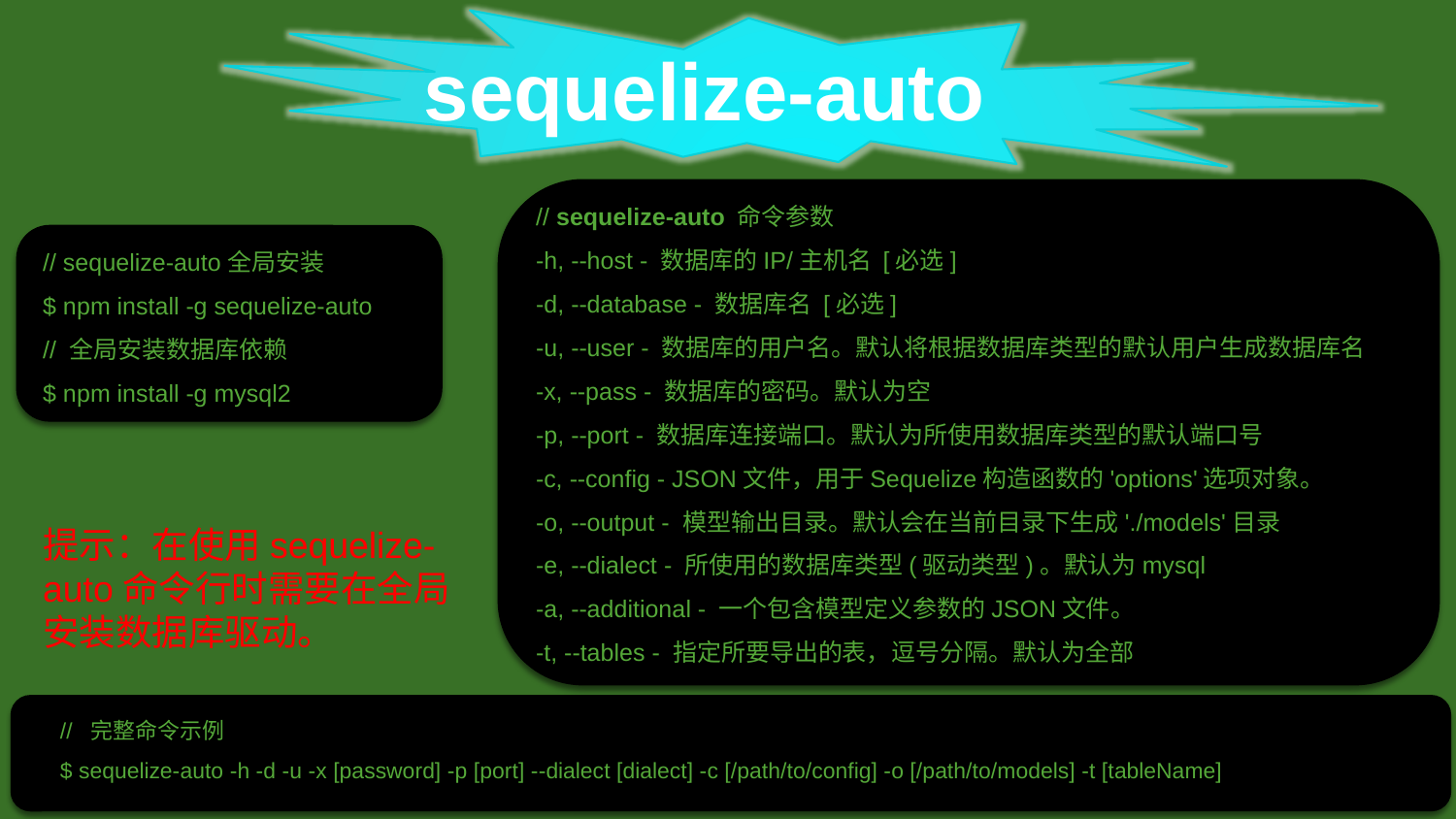

sequelize-auto

// sequelize-auto 命令参数
-h, --host - 数据库的IP/主机名 [必选]
-d, --database - 数据库名 [必选]
-u, --user - 数据库的用户名。默认将根据数据库类型的默认用户生成数据库名
-x, --pass - 数据库的密码。默认为空
-p, --port - 数据库连接端口。默认为所使用数据库类型的默认端口号
-c, --config - JSON文件，用于Sequelize构造函数的'options'选项对象。
-o, --output - 模型输出目录。默认会在当前目录下生成'./models'目录
-e, --dialect - 所使用的数据库类型(驱动类型)。默认为mysql
-a, --additional - 一个包含模型定义参数的JSON文件。
-t, --tables - 指定所要导出的表，逗号分隔。默认为全部

// sequelize-auto全局安装
$ npm install -g sequelize-auto
// 全局安装数据库依赖
$ npm install -g mysql2
提示：在使用sequelize-auto命令行时需要在全局安装数据库驱动。

//  完整命令示例
$ sequelize-auto -h -d -u -x [password] -p [port] --dialect [dialect] -c [/path/to/config] -o [/path/to/models] -t [tableName]